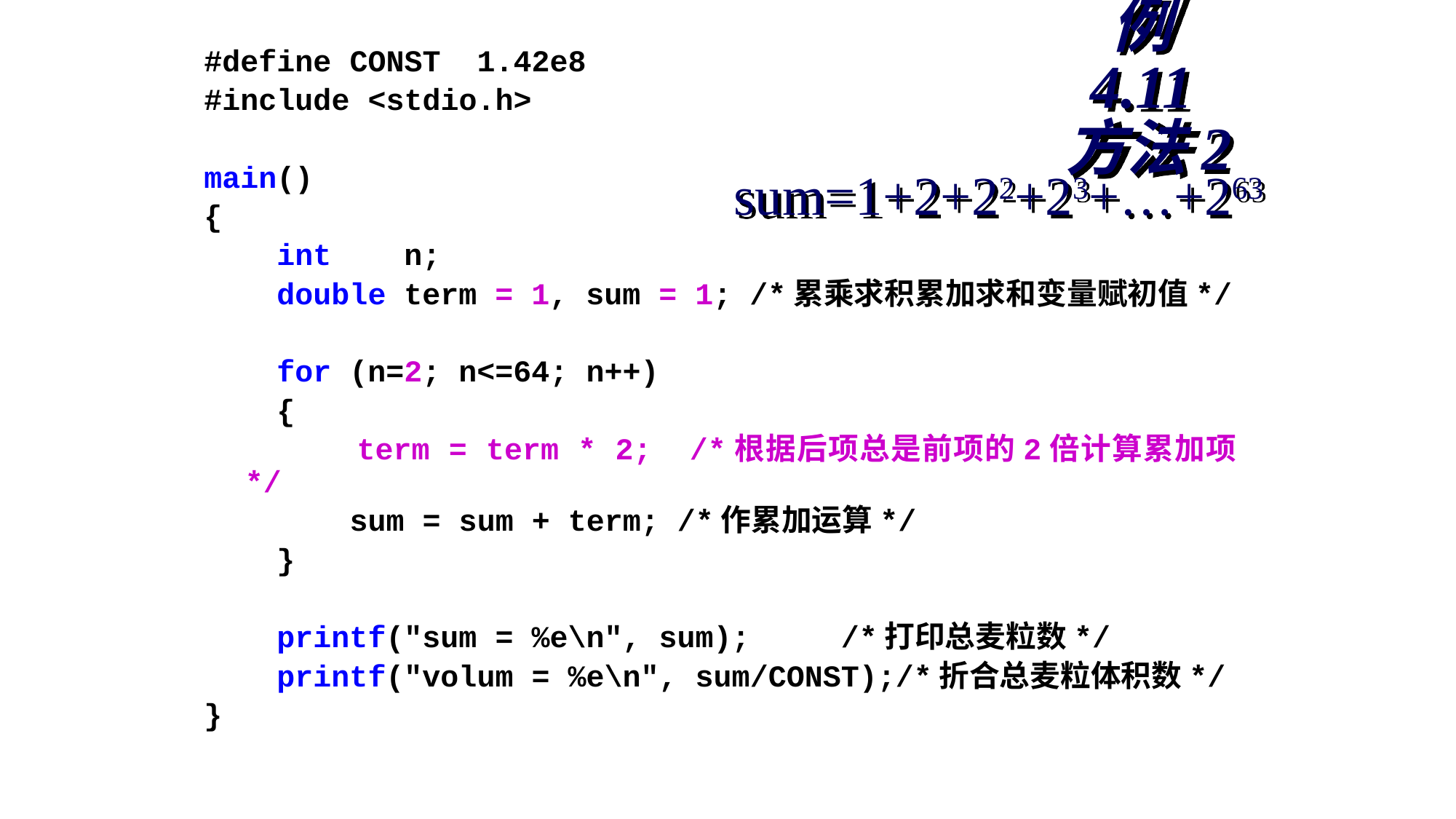

#define CONST  1.42e8
#include <stdio.h>

main()
{
    int    n;
    double term = 1, sum = 1; /*累乘求积累加求和变量赋初值*/

    for (n=2; n<=64; n++)
    {
        term = term * 2;  /*根据后项总是前项的2倍计算累加项*/
        sum = sum + term; /*作累加运算*/
    }

    printf("sum = %e\n", sum);     /*打印总麦粒数*/
    printf("volum = %e\n", sum/CONST);/*折合总麦粒体积数*/
}
# 例4.11方法2
sum=1+2+22+23+…+263